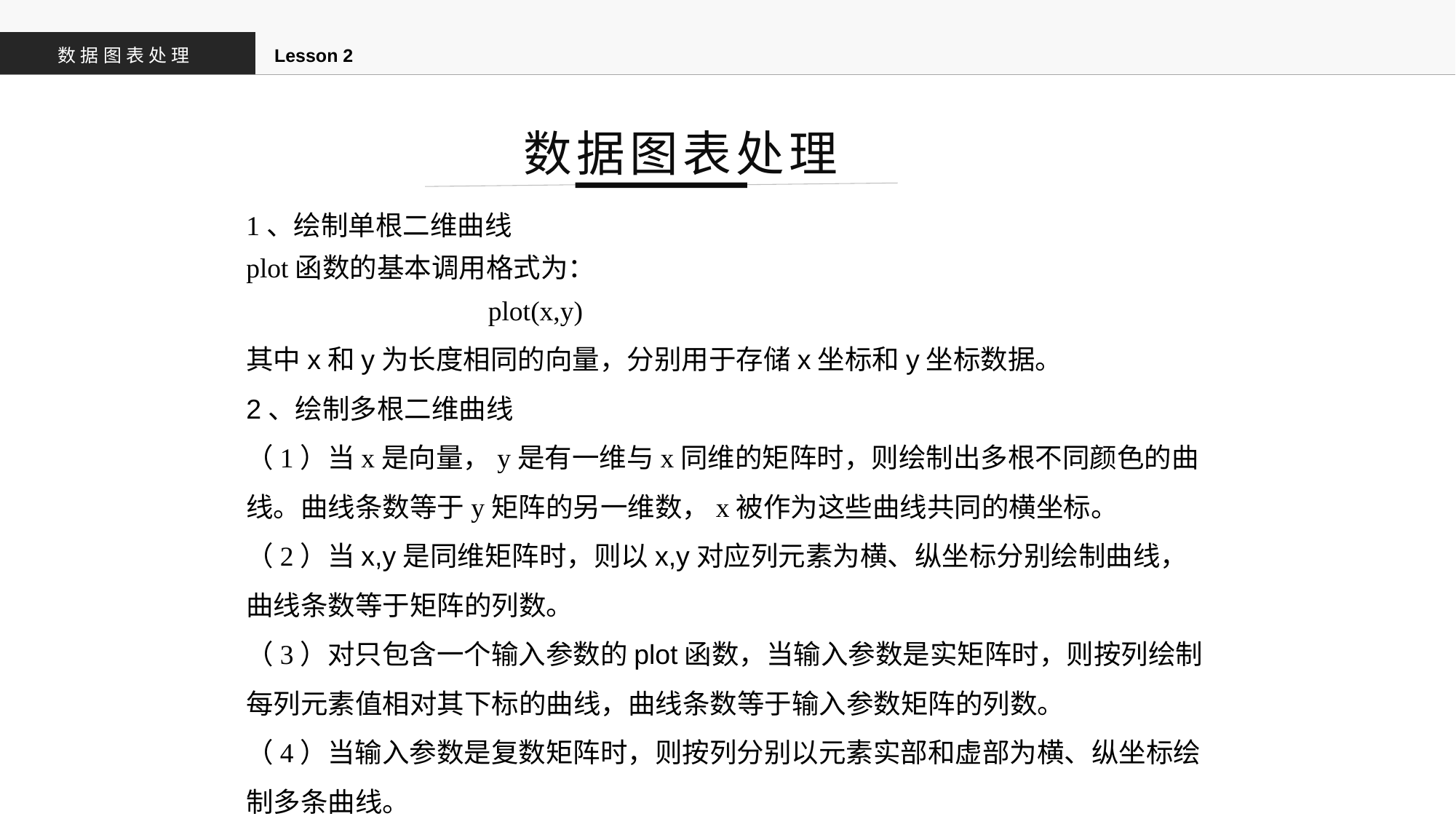

数据图表处理
Lesson 2
数据图表处理

1、绘制单根二维曲线
plot函数的基本调用格式为：
                                   plot(x,y)
其中x和y为长度相同的向量，分别用于存储x坐标和y坐标数据。
2、绘制多根二维曲线
（1）当x是向量，y是有一维与x同维的矩阵时，则绘制出多根不同颜色的曲线。曲线条数等于y矩阵的另一维数，x被作为这些曲线共同的横坐标。
（2）当x,y是同维矩阵时，则以x,y对应列元素为横、纵坐标分别绘制曲线，曲线条数等于矩阵的列数。
（3）对只包含一个输入参数的plot函数，当输入参数是实矩阵时，则按列绘制每列元素值相对其下标的曲线，曲线条数等于输入参数矩阵的列数。
（4）当输入参数是复数矩阵时，则按列分别以元素实部和虚部为横、纵坐标绘制多条曲线。